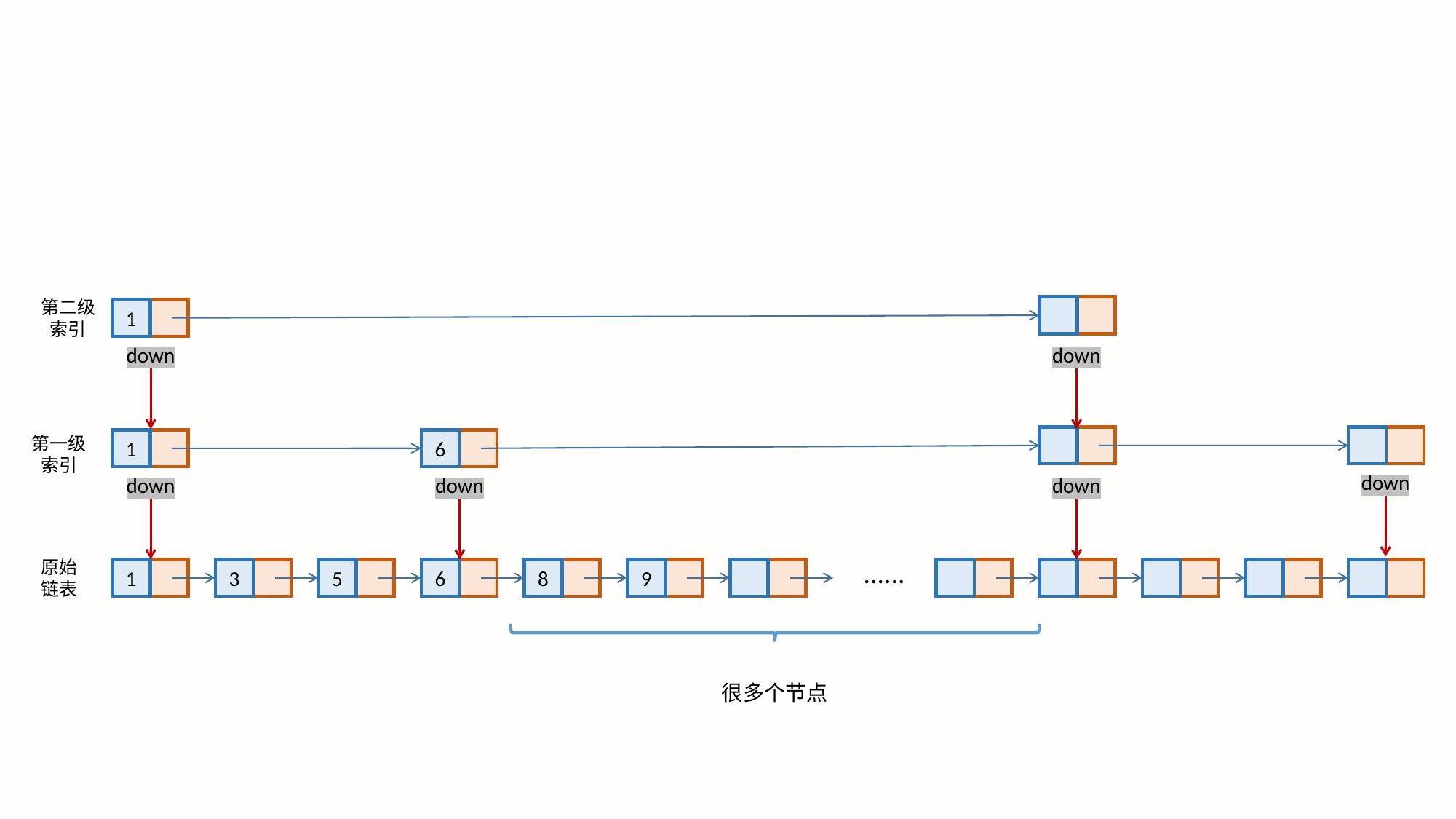

第二级
索引

1
down
down

第一级
索引

1

6
down
down
down
down
原始
链表
......

1

3

5

6

8

9

很多个节点